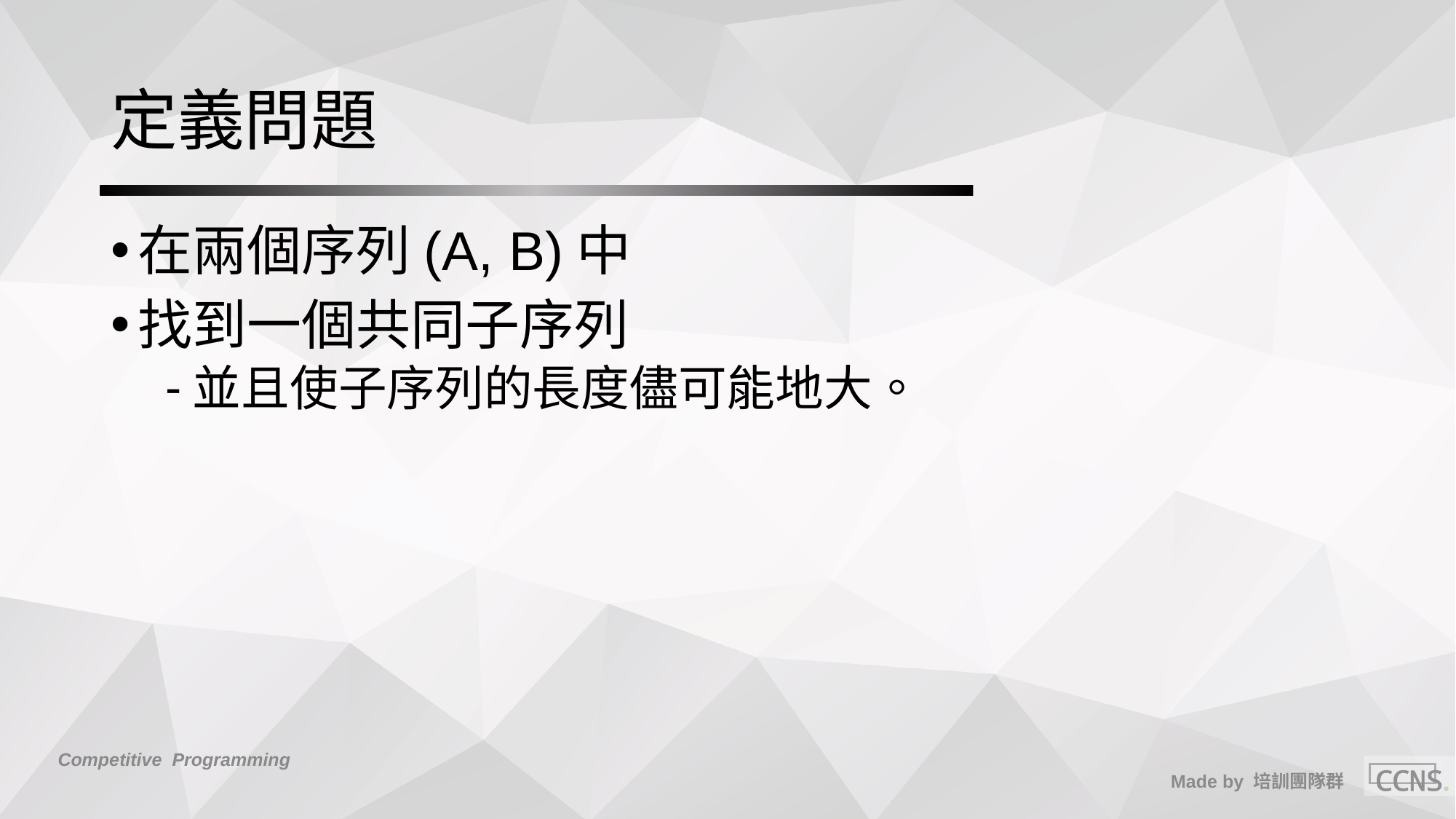

# 定義問題
在兩個序列(A, B)中
找到一個共同子序列
並且使子序列的長度儘可能地大。